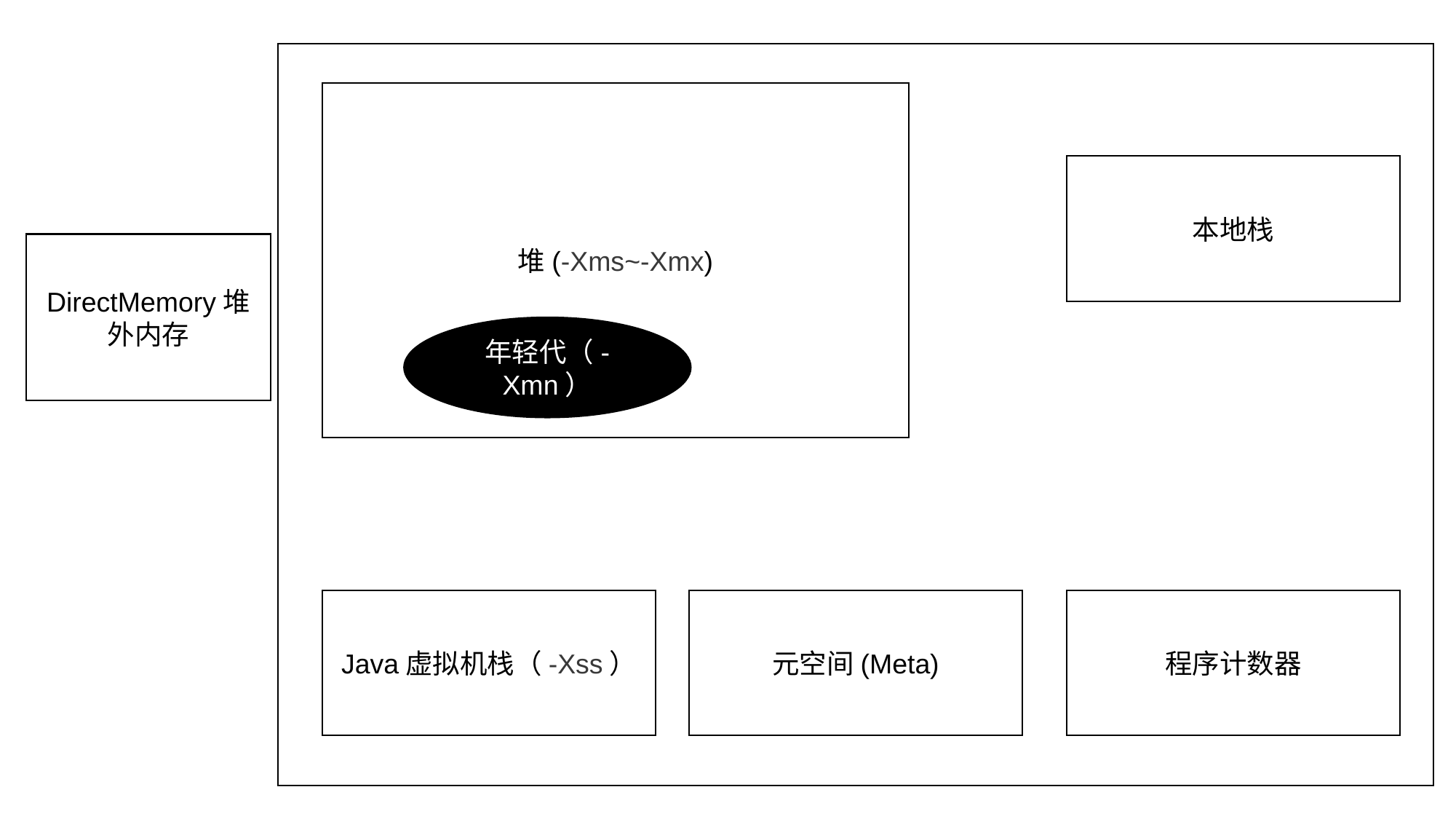

堆(-Xms~-Xmx)
本地栈
DirectMemory堆外内存
年轻代（-Xmn）
Java虚拟机栈（-Xss）
元空间(Meta)
程序计数器